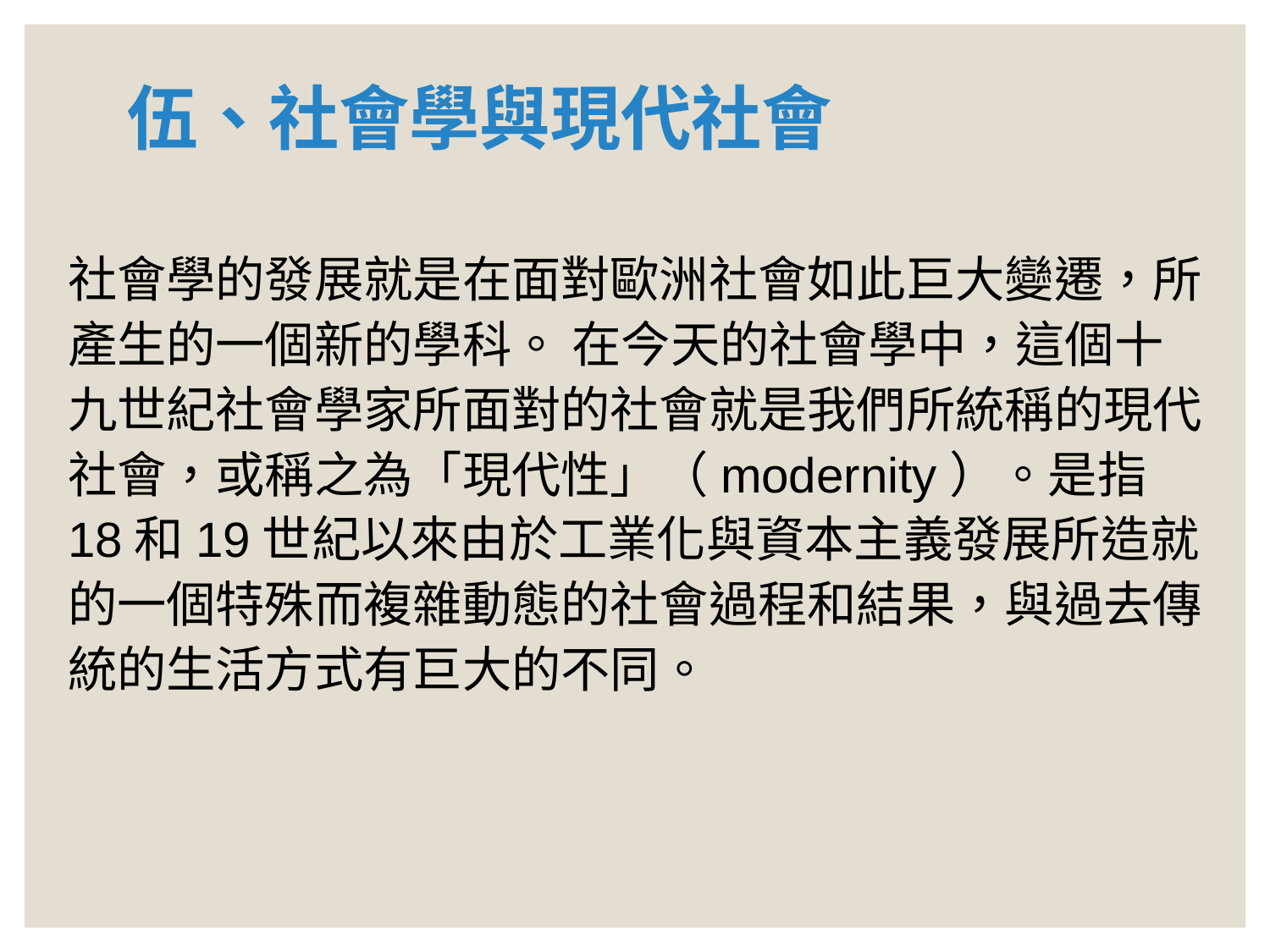

# 伍、社會學與現代社會
社會學的發展就是在面對歐洲社會如此巨大變遷，所產生的一個新的學科。 在今天的社會學中，這個十九世紀社會學家所面對的社會就是我們所統稱的現代社會，或稱之為「現代性」（modernity）。是指18和19世紀以來由於工業化與資本主義發展所造就的一個特殊而複雜動態的社會過程和結果，與過去傳統的生活方式有巨大的不同。